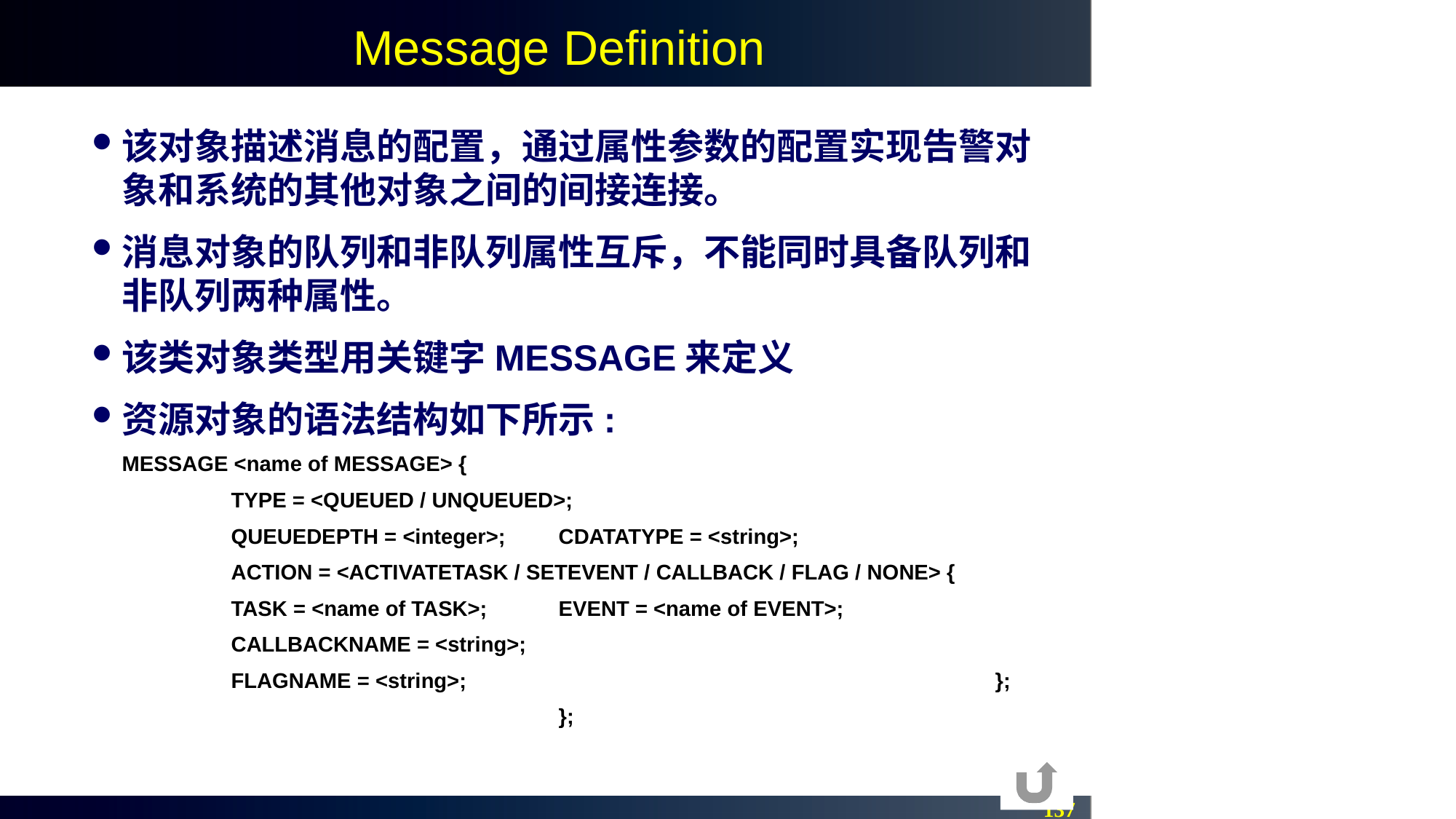

Message Definition
该对象描述消息的配置，通过属性参数的配置实现告警对象和系统的其他对象之间的间接连接。
消息对象的队列和非队列属性互斥，不能同时具备队列和非队列两种属性。
该类对象类型用关键字MESSAGE来定义
资源对象的语法结构如下所示:
	MESSAGE <name of MESSAGE> {
		TYPE = <QUEUED / UNQUEUED>;
		QUEUEDEPTH = <integer>;	CDATATYPE = <string>;
		ACTION = <ACTIVATETASK / SETEVENT / CALLBACK / FLAG / NONE> {
		TASK = <name of TASK>;	EVENT = <name of EVENT>;
		CALLBACKNAME = <string>;
		FLAGNAME = <string>;					};
					};